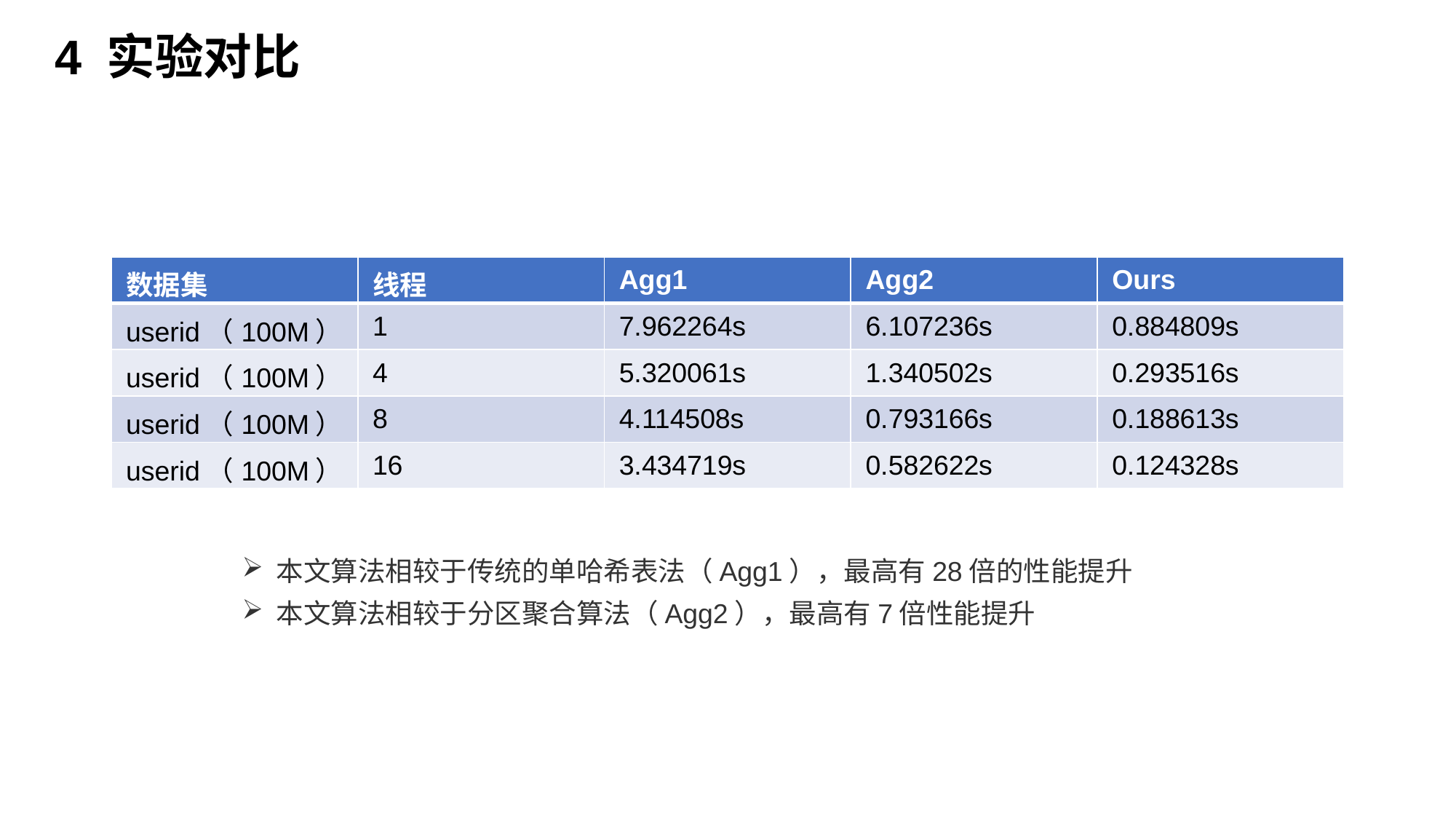

4 实验对比
| 数据集 | 线程 | Agg1 | Agg2 | Ours |
| --- | --- | --- | --- | --- |
| userid（100M） | 1 | 7.962264s | 6.107236s | 0.884809s |
| userid（100M） | 4 | 5.320061s | 1.340502s | 0.293516s |
| userid（100M） | 8 | 4.114508s | 0.793166s | 0.188613s |
| userid（100M） | 16 | 3.434719s | 0.582622s | 0.124328s |
本文算法相较于传统的单哈希表法（Agg1），最高有28倍的性能提升
本文算法相较于分区聚合算法（Agg2），最高有7倍性能提升